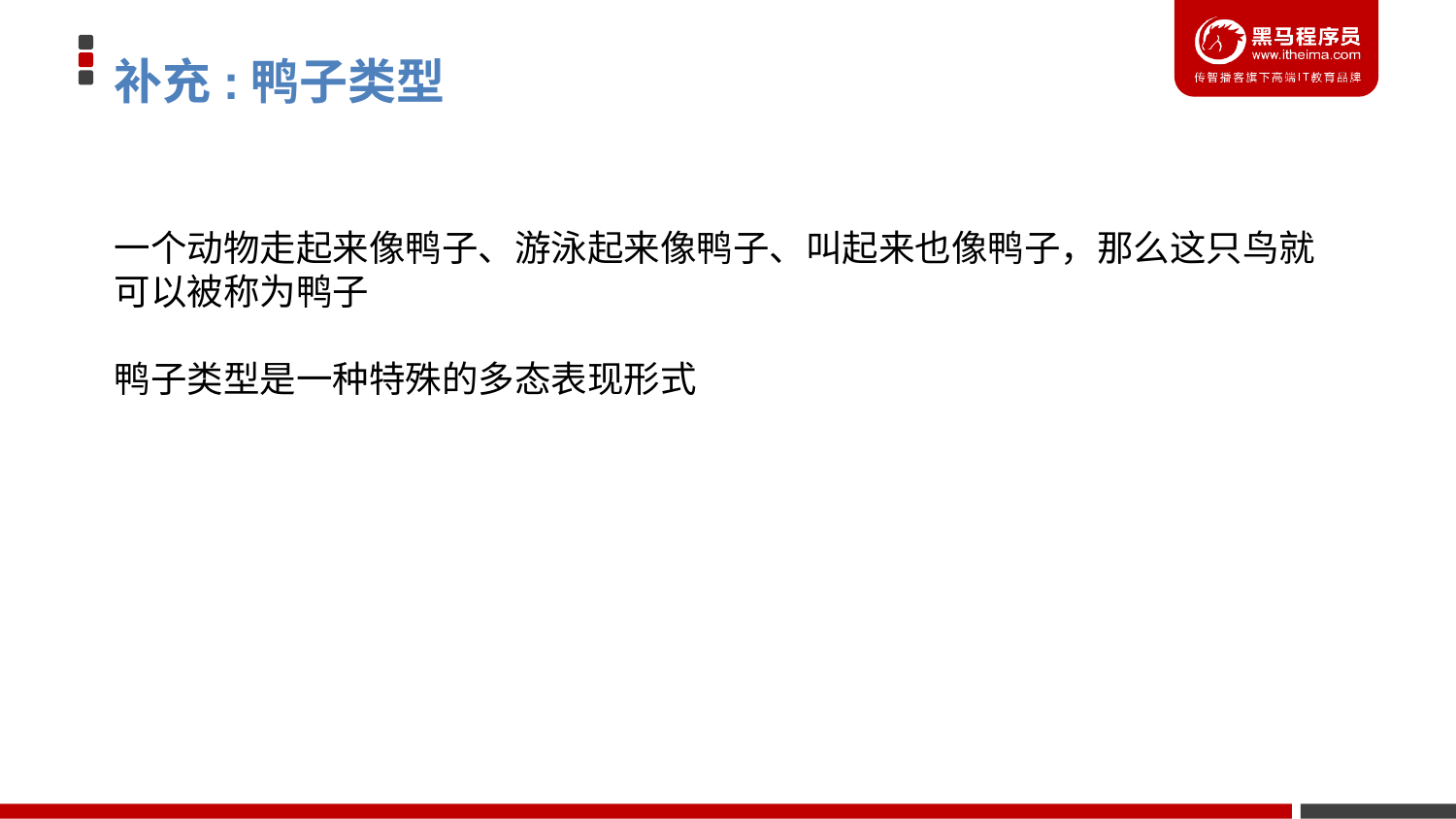

# 补充:鸭子类型
一个动物走起来像鸭子、游泳起来像鸭子、叫起来也像鸭子，那么这只鸟就可以被称为鸭子

鸭子类型是一种特殊的多态表现形式